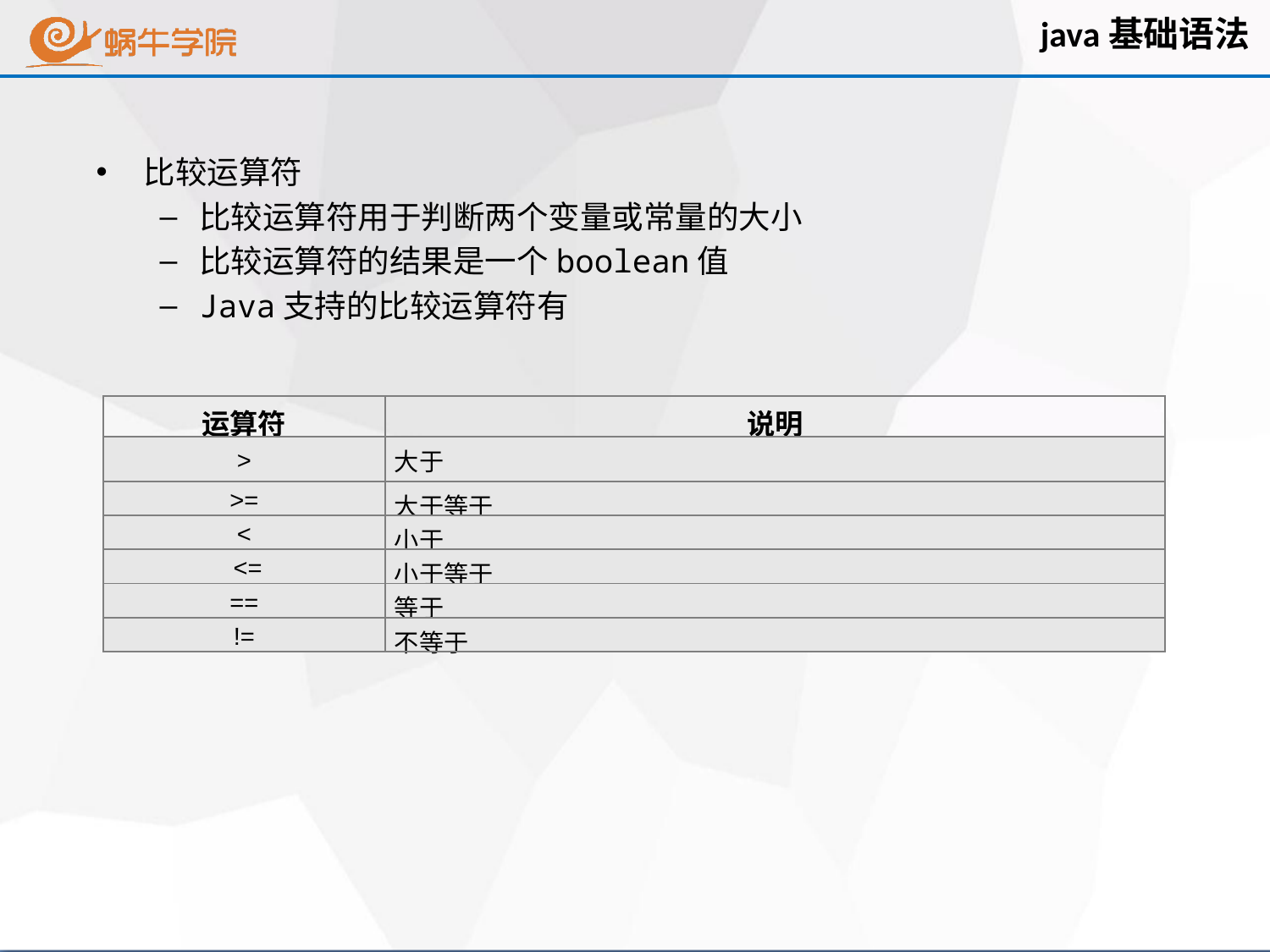

java基础语法

比较运算符
比较运算符用于判断两个变量或常量的大小
比较运算符的结果是一个boolean值
Java支持的比较运算符有
| 运算符 | 说明 |
| --- | --- |
| > | 大于 |
| >= | 大于等于 |
| < | 小于 |
| <= | 小于等于 |
| == | 等于 |
| != | 不等于 |